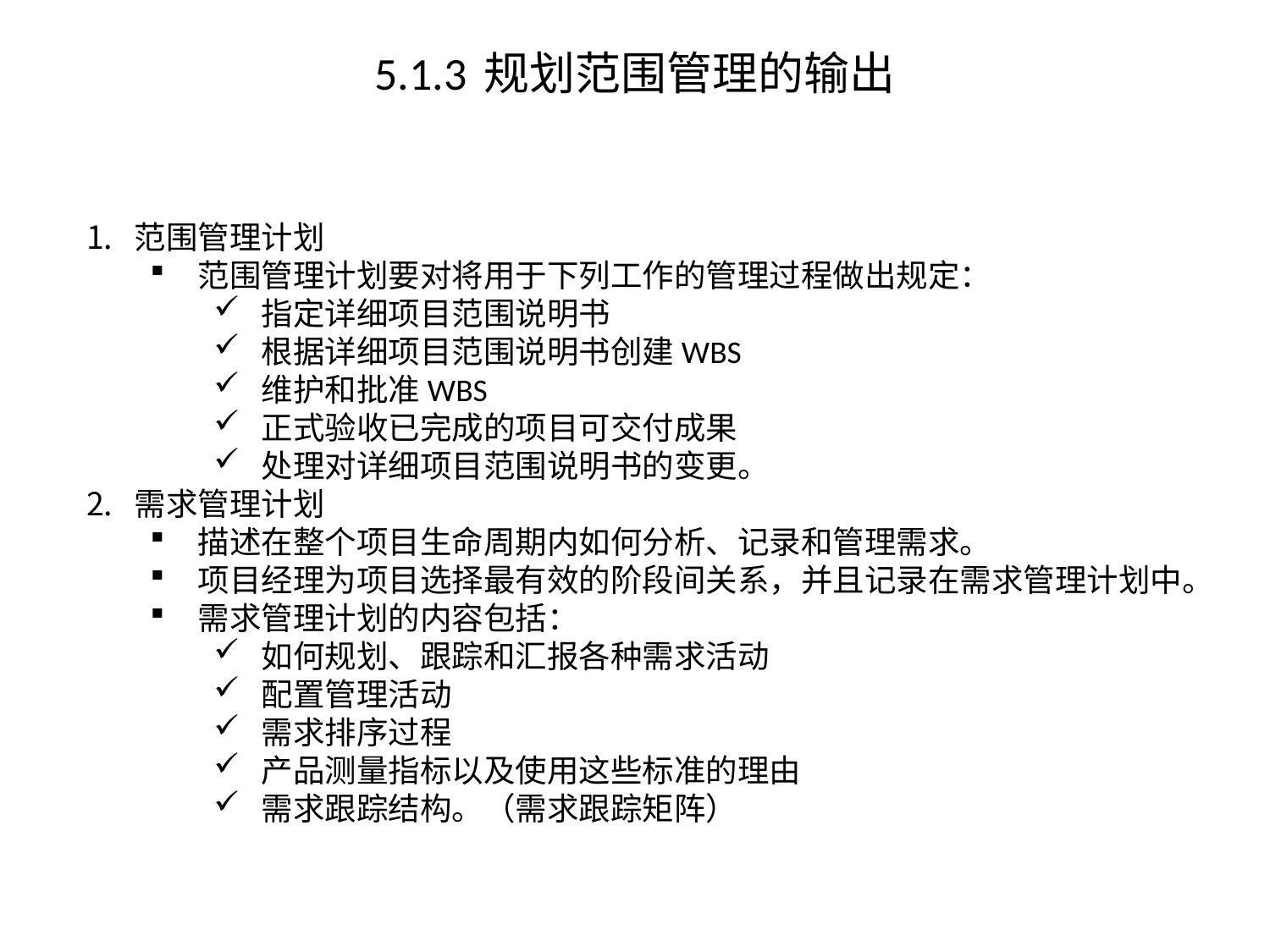

# 5.1.3 规划范围管理的输出
范围管理计划
范围管理计划要对将用于下列工作的管理过程做出规定：
指定详细项目范围说明书
根据详细项目范围说明书创建WBS
维护和批准WBS
正式验收已完成的项目可交付成果
处理对详细项目范围说明书的变更。
需求管理计划
描述在整个项目生命周期内如何分析、记录和管理需求。
项目经理为项目选择最有效的阶段间关系，并且记录在需求管理计划中。
需求管理计划的内容包括：
如何规划、跟踪和汇报各种需求活动
配置管理活动
需求排序过程
产品测量指标以及使用这些标准的理由
需求跟踪结构。（需求跟踪矩阵）